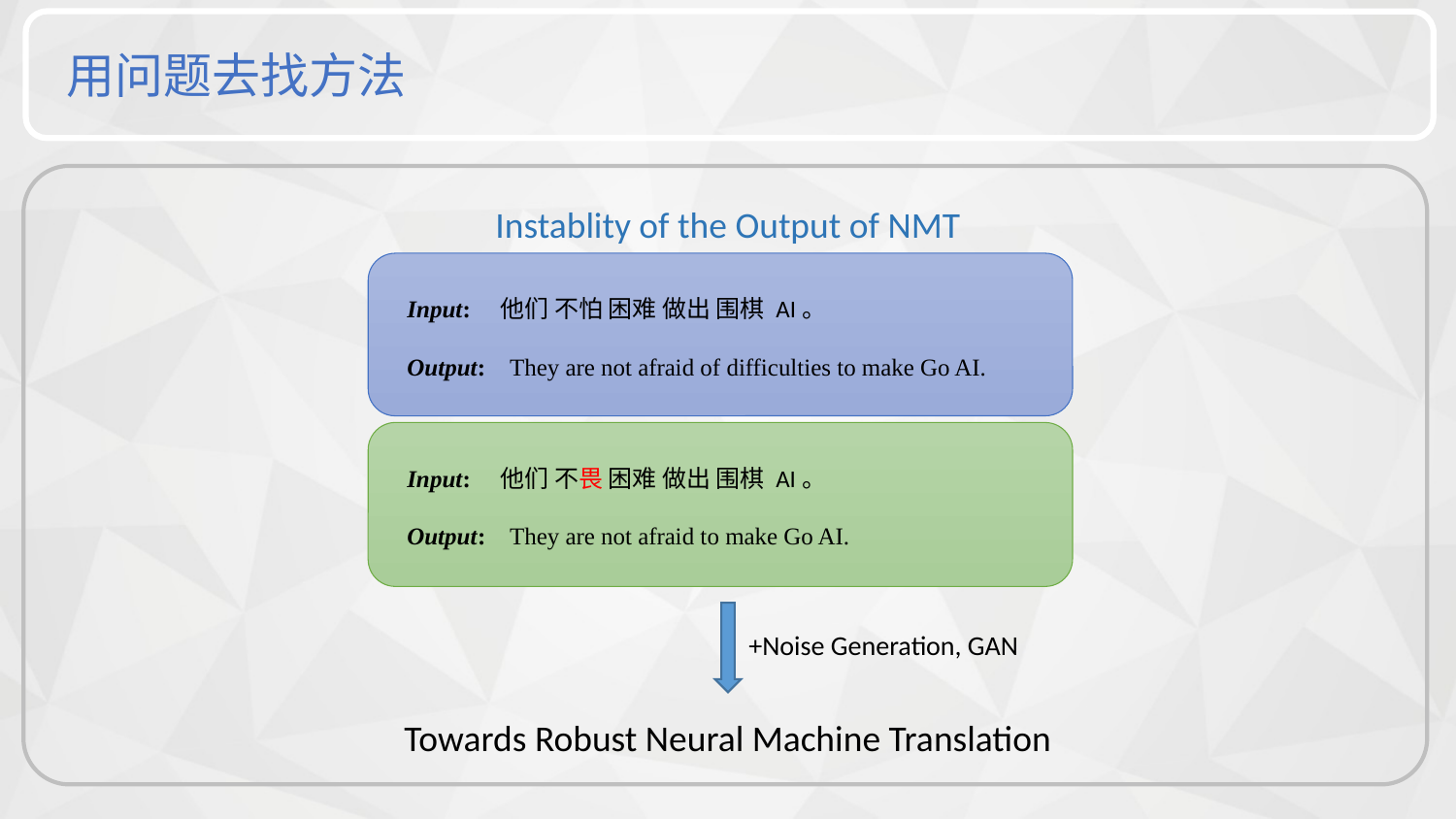

用问题去找方法

Instablity of the Output of NMT

Input:    他们 不怕 困难 做出 围棋 AI。

Output:    They are not afraid of difficulties to make Go AI.

Input:    他们 不畏 困难 做出 围棋 AI。

Output:    They are not afraid to make Go AI.

+Noise Generation, GAN
Towards Robust Neural Machine Translation